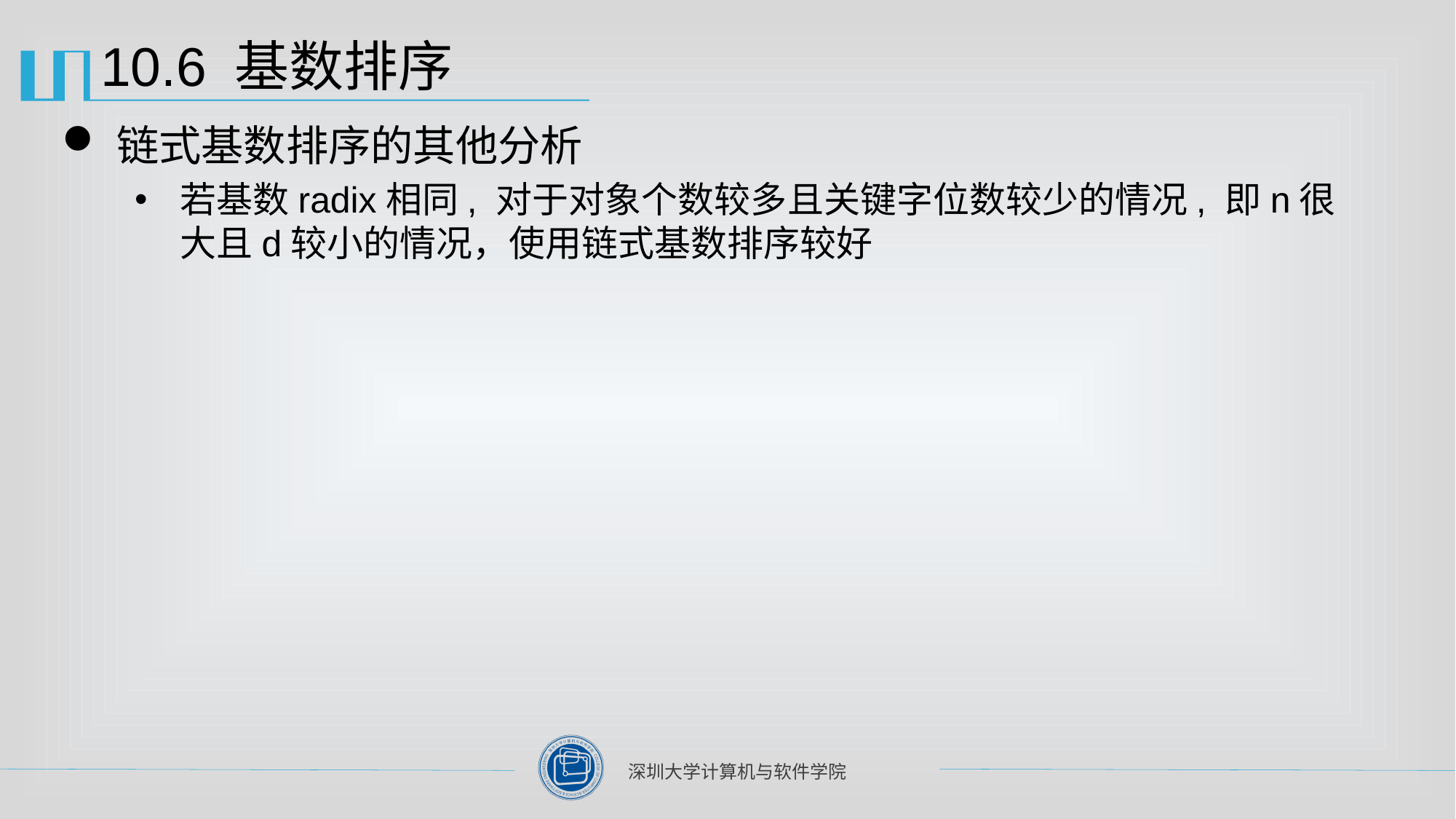

# 10.6 基数排序
链式基数排序的其他分析
若基数radix相同, 对于对象个数较多且关键字位数较少的情况, 即n很大且d较小的情况，使用链式基数排序较好

99